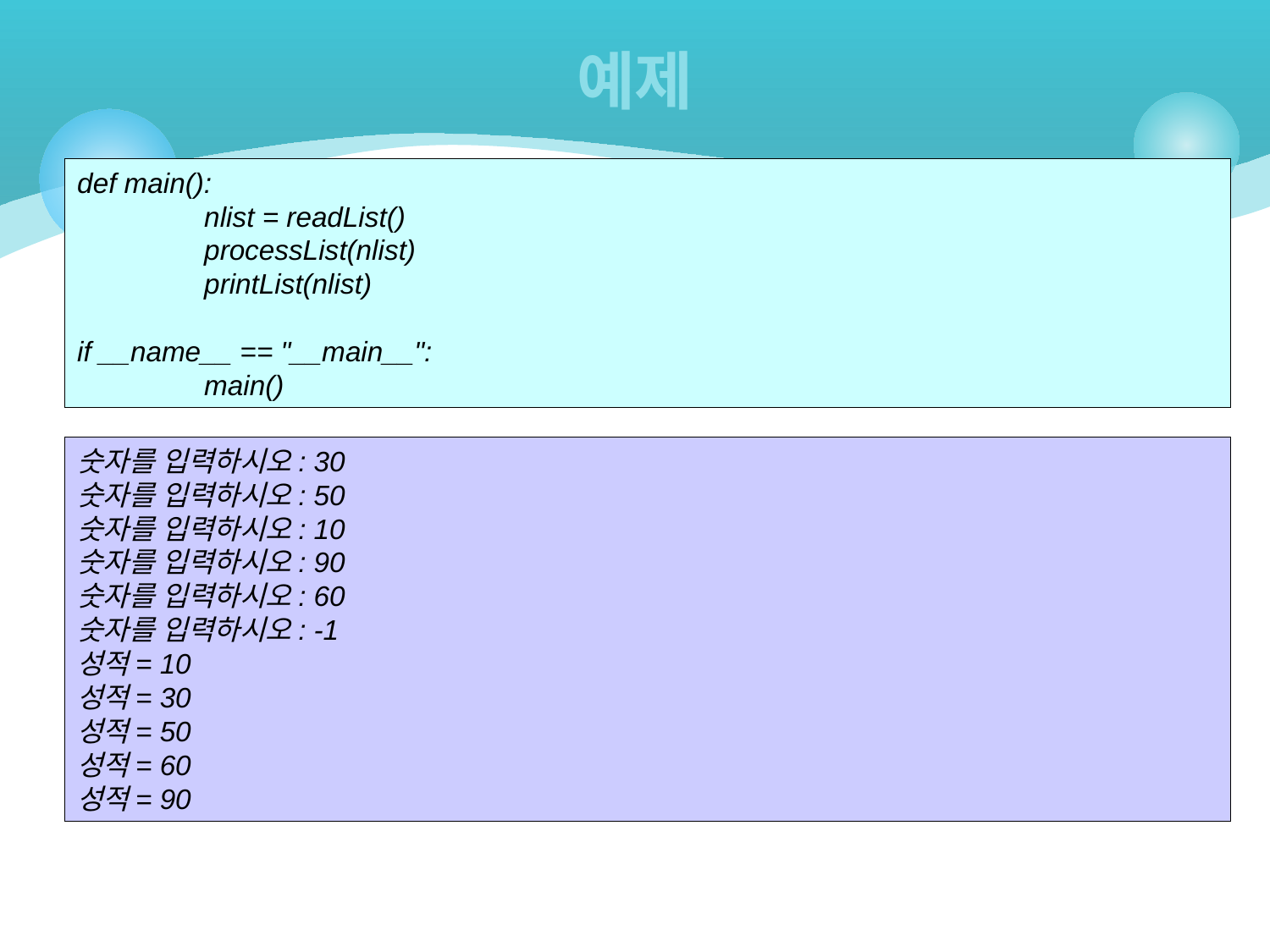

# 예제
def main():
	nlist = readList()
	processList(nlist)
	printList(nlist)

if __name__ == "__main__":
	main()

숫자를 입력하시오: 30
숫자를 입력하시오: 50
숫자를 입력하시오: 10
숫자를 입력하시오: 90
숫자를 입력하시오: 60
숫자를 입력하시오: -1
성적= 10
성적= 30
성적= 50
성적= 60
성적= 90